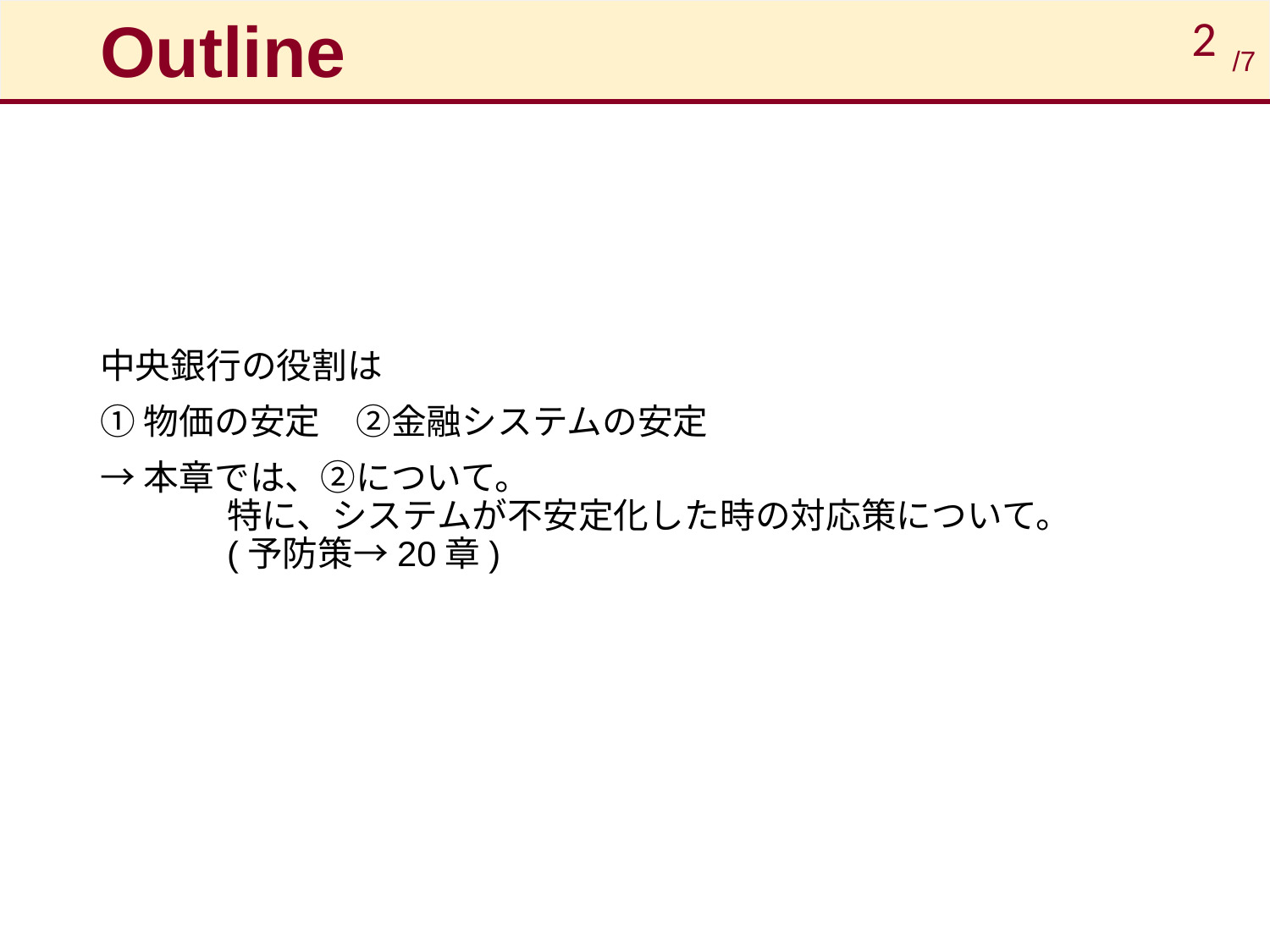

# Outline
2
/7

中央銀行の役割は
①物価の安定　②金融システムの安定
→本章では、②について。
	特に、システムが不安定化した時の対応策について。
	(予防策→20章)